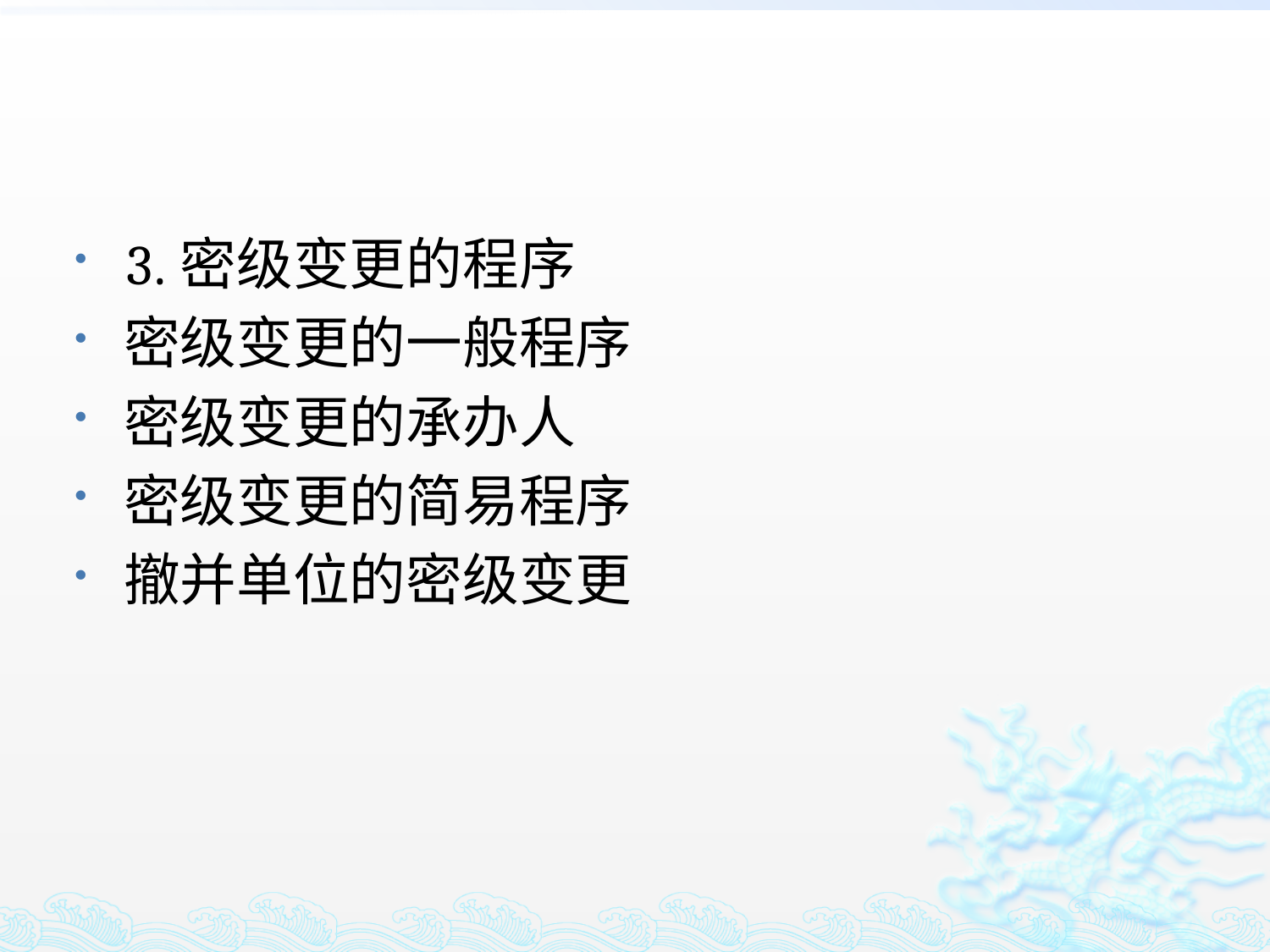

#
3.密级变更的程序
密级变更的一般程序
密级变更的承办人
密级变更的简易程序
撤并单位的密级变更